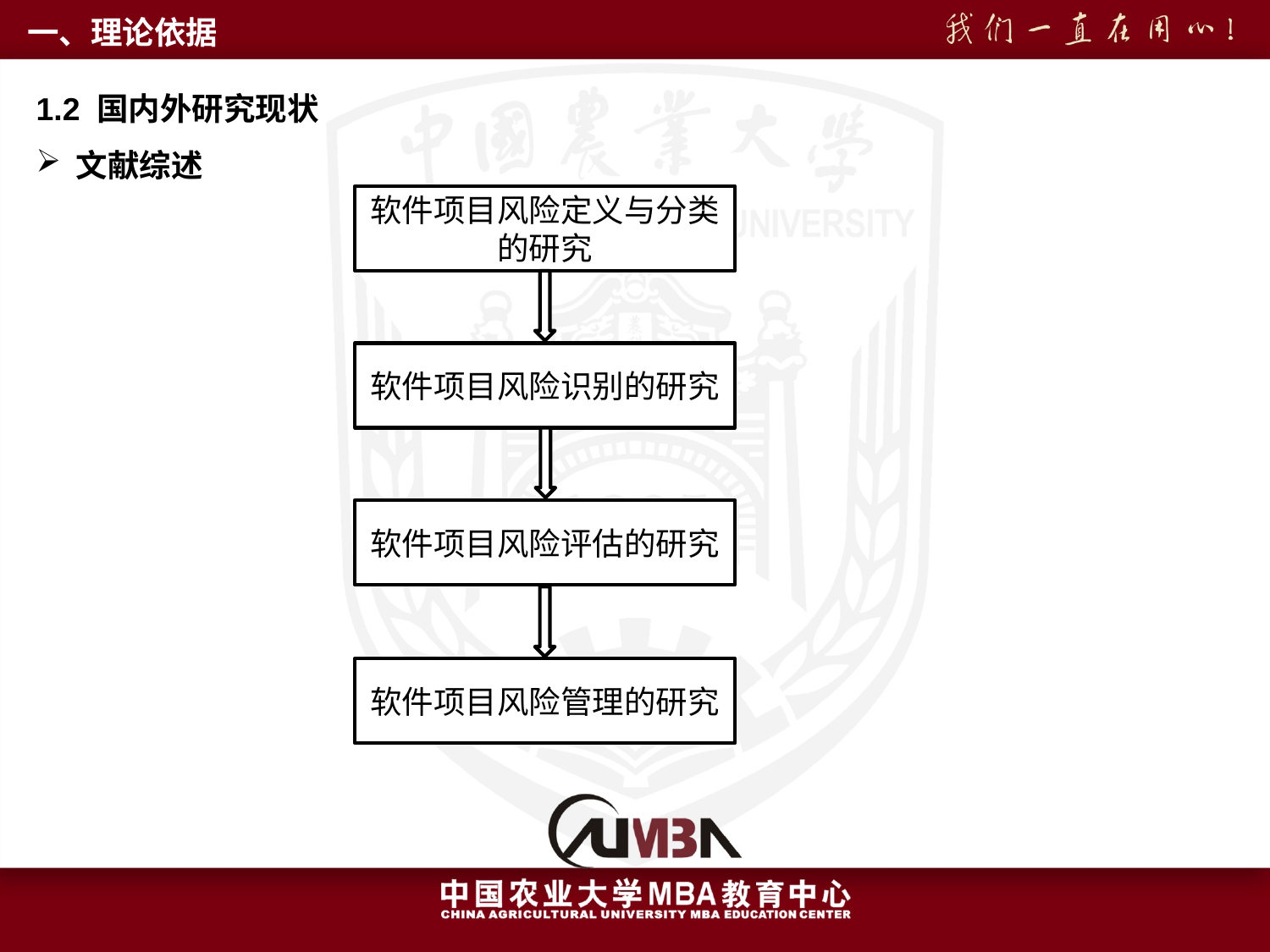

一、理论依据
1.2 国内外研究现状
文献综述
软件项目风险定义与分类的研究

软件项目风险识别的研究

软件项目风险评估的研究

软件项目风险管理的研究